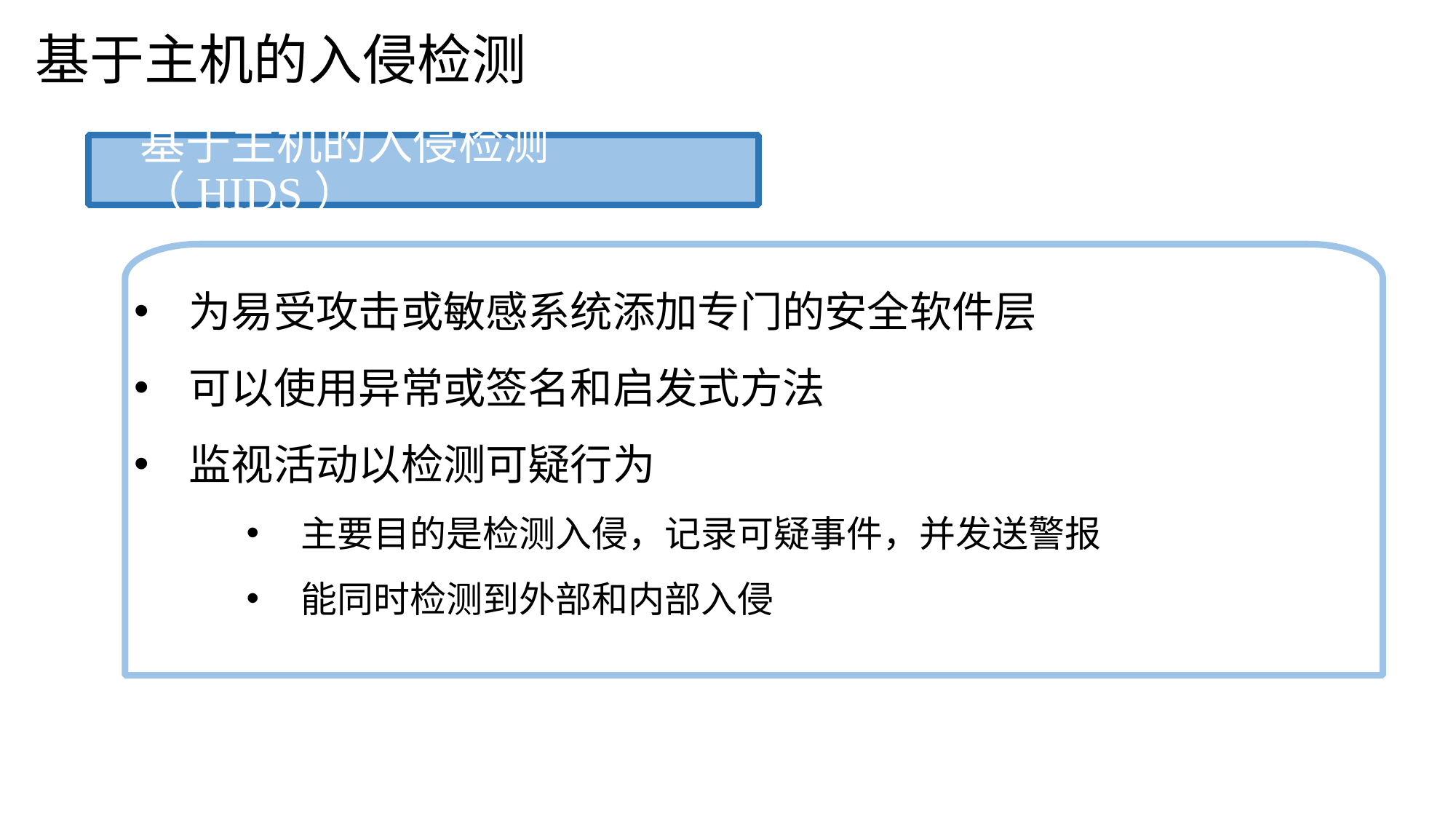

基于主机的入侵检测
基于主机的入侵检测（HIDS）
为易受攻击或敏感系统添加专门的安全软件层
可以使用异常或签名和启发式方法
监视活动以检测可疑行为
主要目的是检测入侵，记录可疑事件，并发送警报
能同时检测到外部和内部入侵